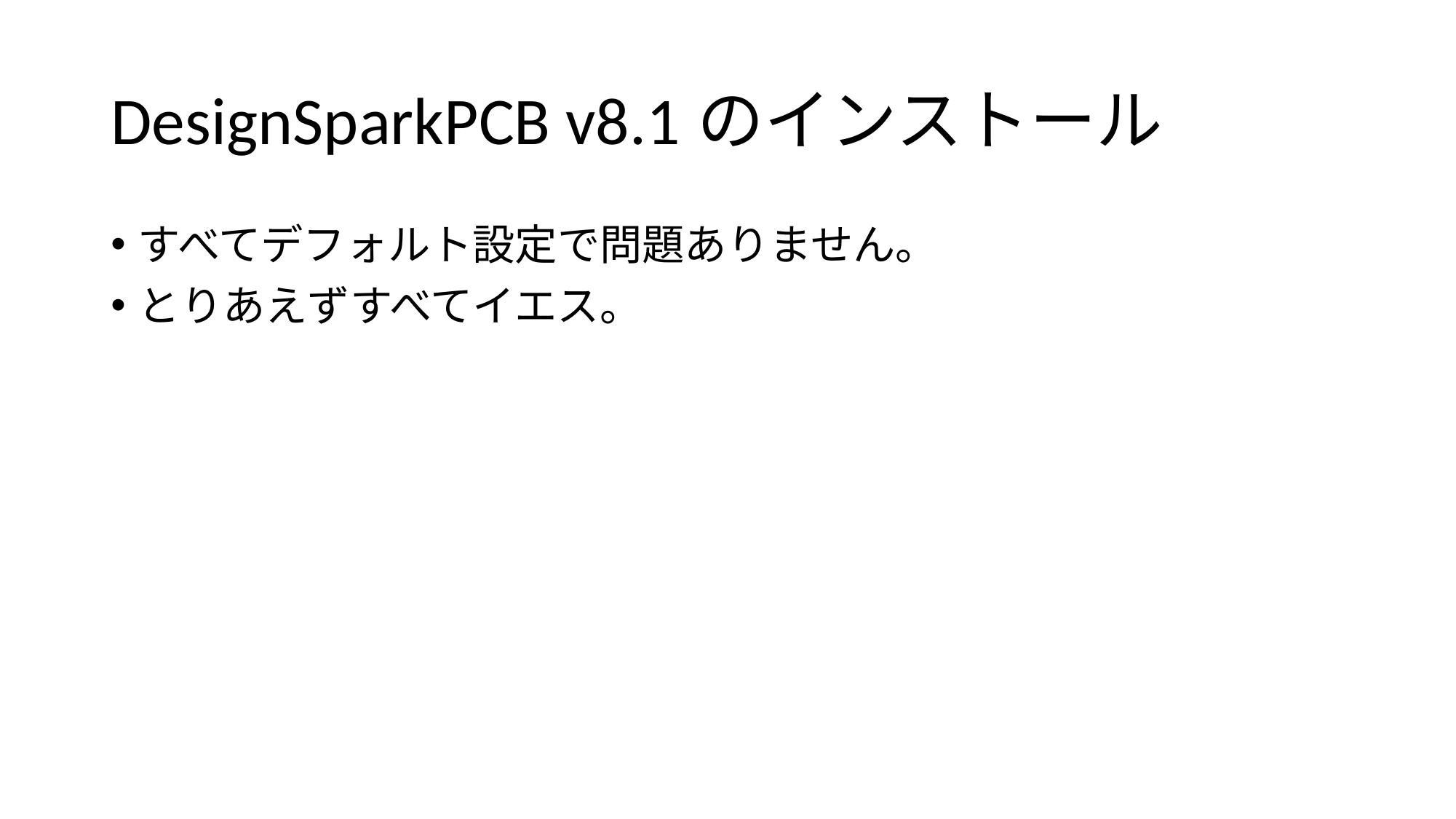

# DesignSparkPCB v8.1のインストール
すべてデフォルト設定で問題ありません。
とりあえずすべてイエス。